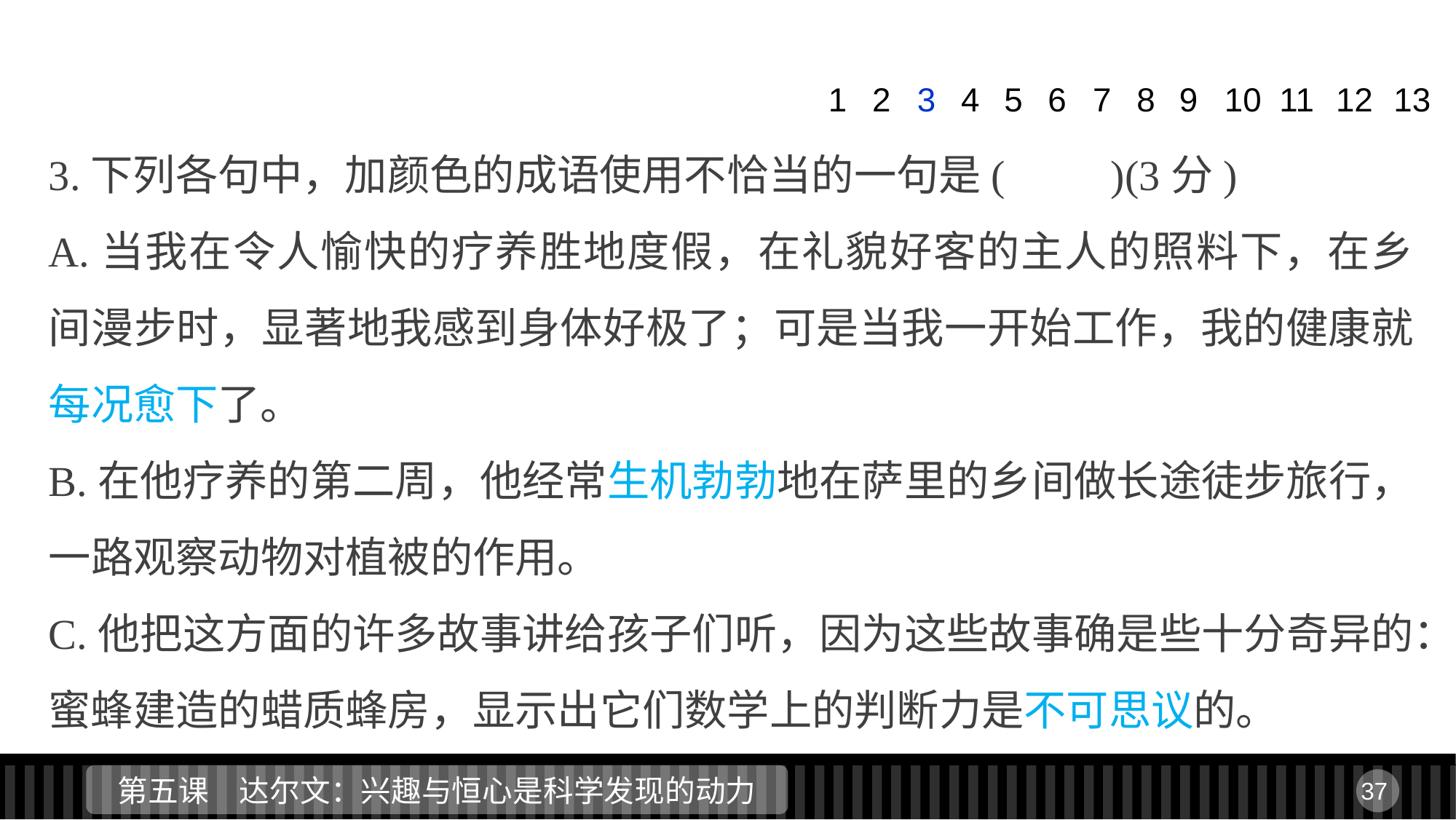

1
2
3
4
5
6
7
8
9
11
12
13
10
3.下列各句中，加颜色的成语使用不恰当的一句是(　　)(3分)
A.当我在令人愉快的疗养胜地度假，在礼貌好客的主人的照料下，在乡间漫步时，显著地我感到身体好极了；可是当我一开始工作，我的健康就每况愈下了。
B.在他疗养的第二周，他经常生机勃勃地在萨里的乡间做长途徒步旅行，一路观察动物对植被的作用。
C.他把这方面的许多故事讲给孩子们听，因为这些故事确是些十分奇异的：蜜蜂建造的蜡质蜂房，显示出它们数学上的判断力是不可思议的。